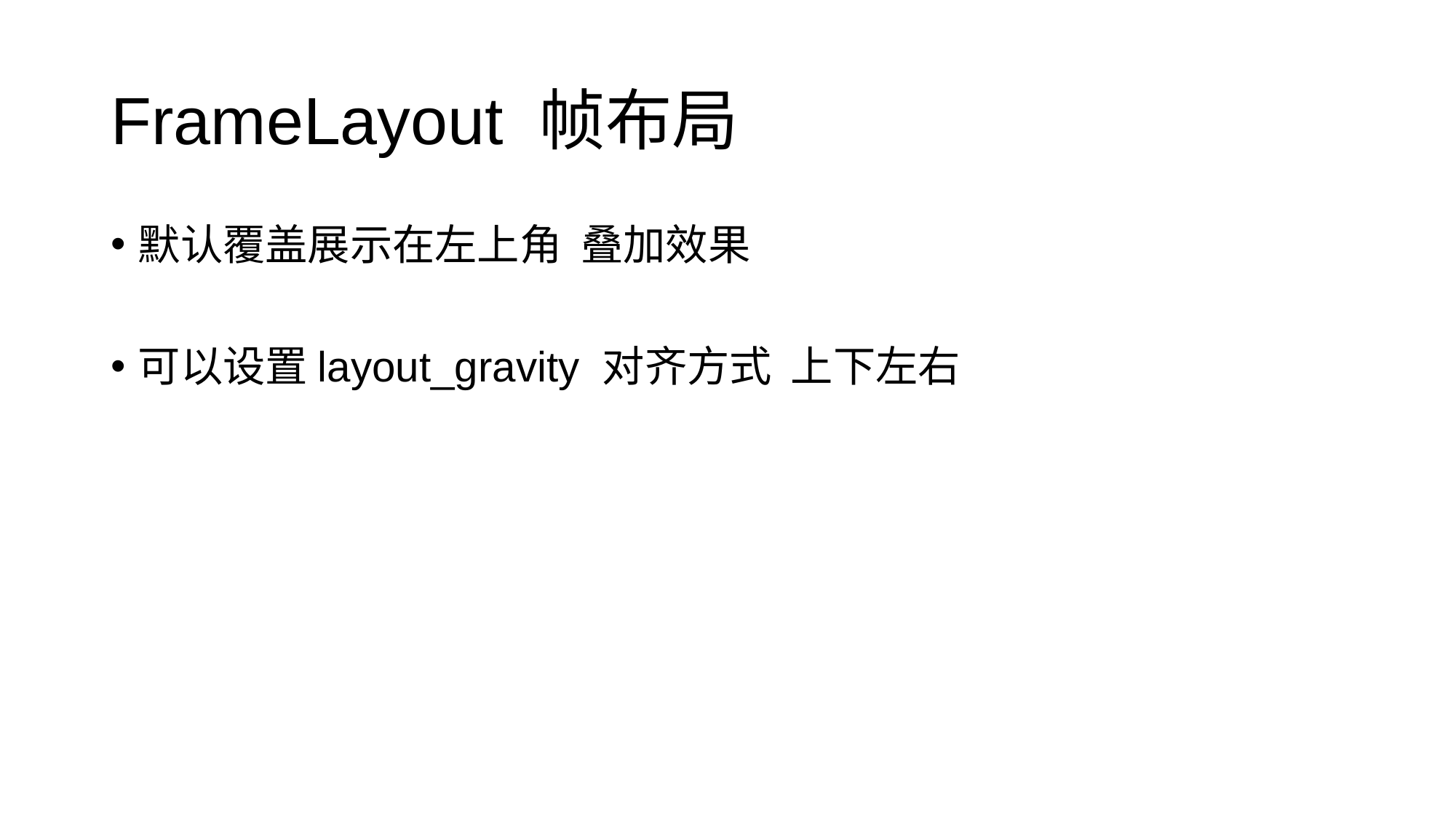

# FrameLayout 帧布局
默认覆盖展示在左上角  叠加效果

可以设置layout_gravity 对齐方式  上下左右